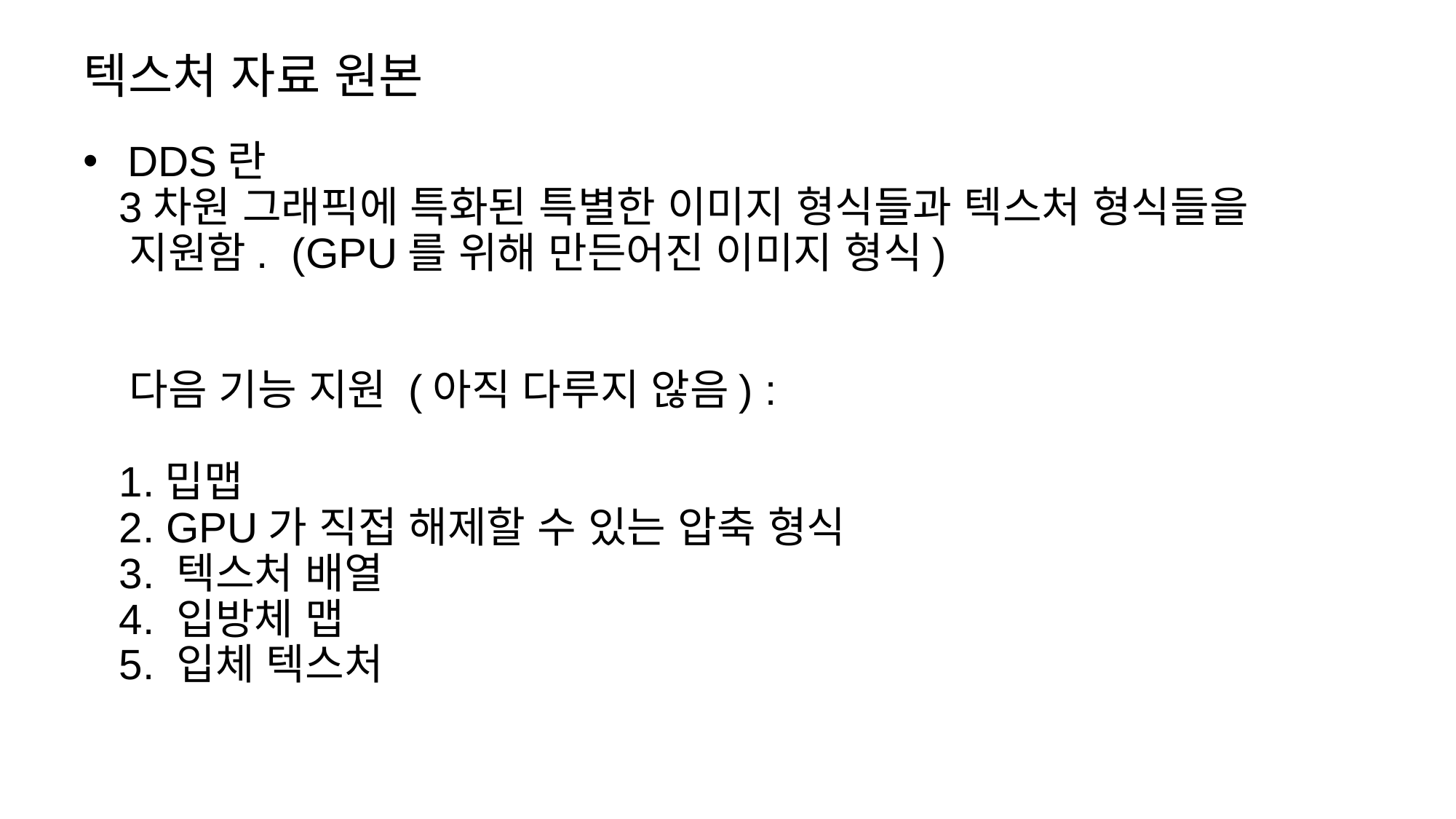

# 텍스처 자료 원본
 DDS란
   3차원 그래픽에 특화된 특별한 이미지 형식들과 텍스처 형식들을
   지원함.  (GPU를 위해 만든어진 이미지 형식)

   다음 기능 지원 (아직 다루지 않음) :

   1.밉맵
   2. GPU가 직접 해제할 수 있는 압축 형식
   3. 텍스처 배열
   4. 입방체 맵
   5. 입체 텍스처